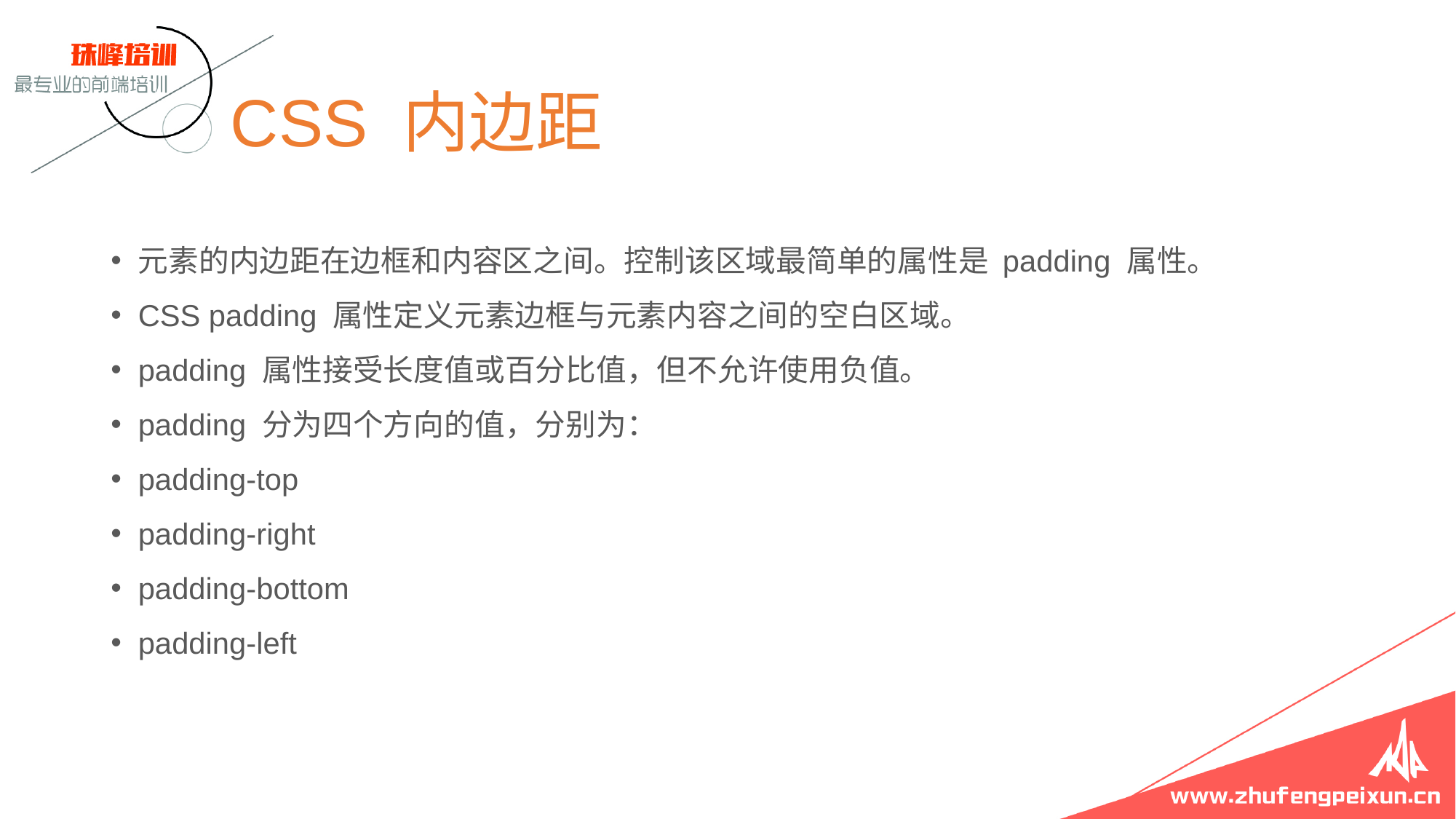

# CSS 内边距
元素的内边距在边框和内容区之间。控制该区域最简单的属性是 padding 属性。
CSS padding 属性定义元素边框与元素内容之间的空白区域。
padding 属性接受长度值或百分比值，但不允许使用负值。
padding 分为四个方向的值，分别为：
padding-top
padding-right
padding-bottom
padding-left